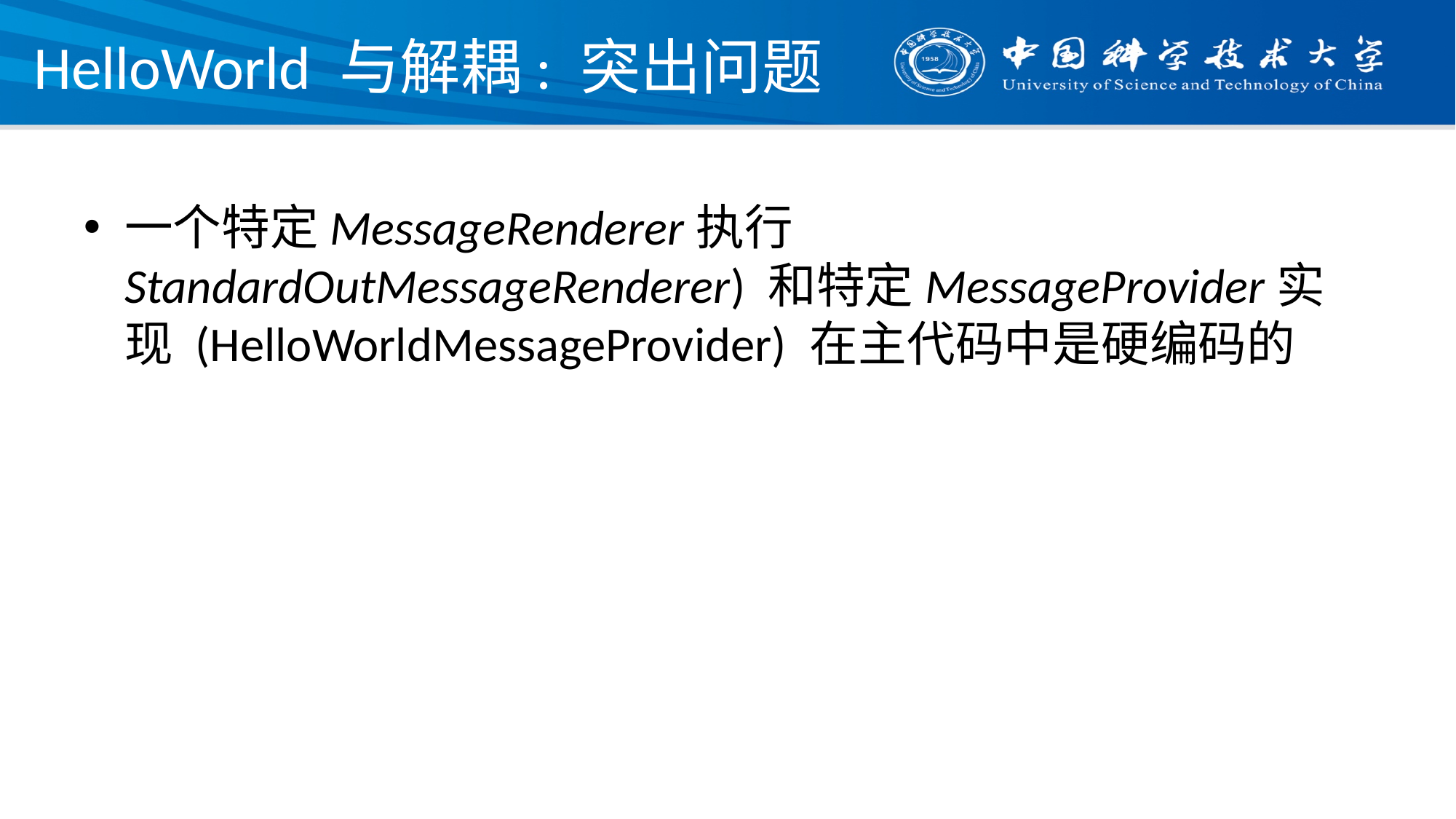

# HelloWorld 与解耦: 突出问题
一个特定MessageRenderer执行StandardOutMessageRenderer) 和特定MessageProvider实现 (HelloWorldMessageProvider) 在主代码中是硬编码的